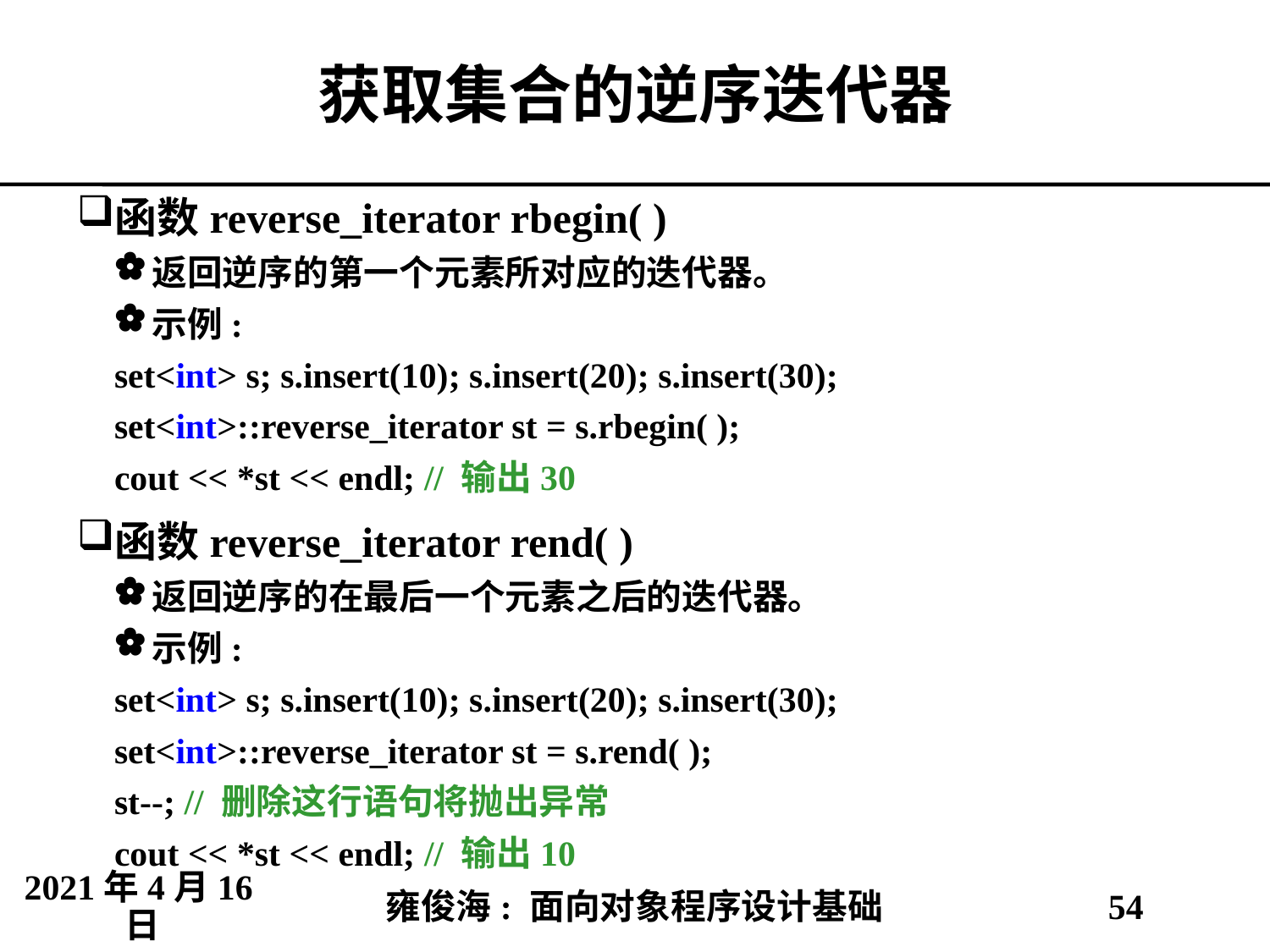

# 获取集合的逆序迭代器

函数reverse_iterator rbegin( )
返回逆序的第一个元素所对应的迭代器。
示例:
set<int> s; s.insert(10); s.insert(20); s.insert(30);
set<int>::reverse_iterator st = s.rbegin( );
cout << *st << endl; // 输出30
函数reverse_iterator rend( )
返回逆序的在最后一个元素之后的迭代器。
示例:
set<int> s; s.insert(10); s.insert(20); s.insert(30);
set<int>::reverse_iterator st = s.rend( );
st--; // 删除这行语句将抛出异常
cout << *st << endl; // 输出10
2021年4月16日
雍俊海: 面向对象程序设计基础
54